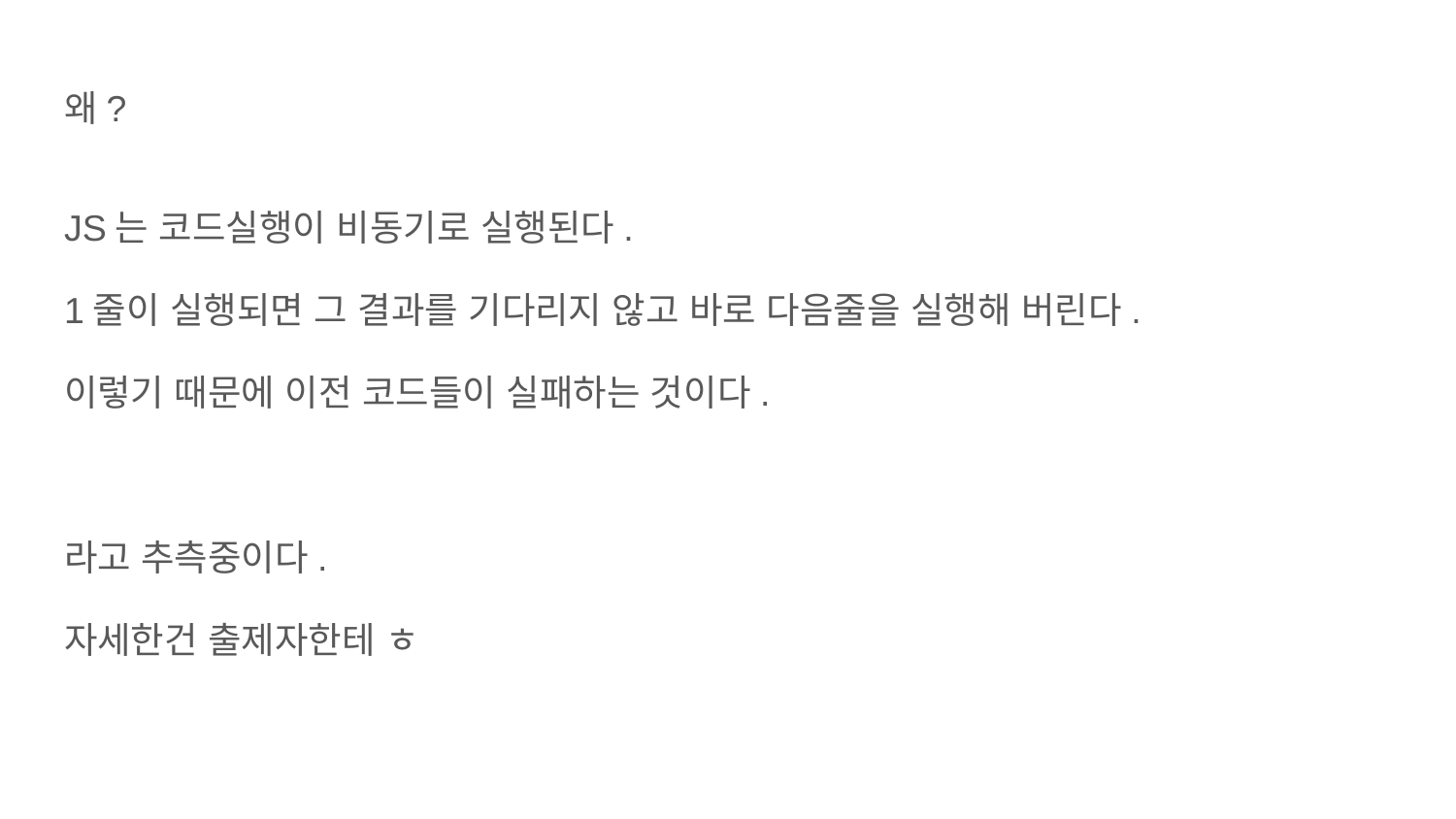

# 왜?
JS는 코드실행이 비동기로 실행된다.
1줄이 실행되면 그 결과를 기다리지 않고 바로 다음줄을 실행해 버린다.
이렇기 때문에 이전 코드들이 실패하는 것이다.

라고 추측중이다.
자세한건 출제자한테 ㅎ